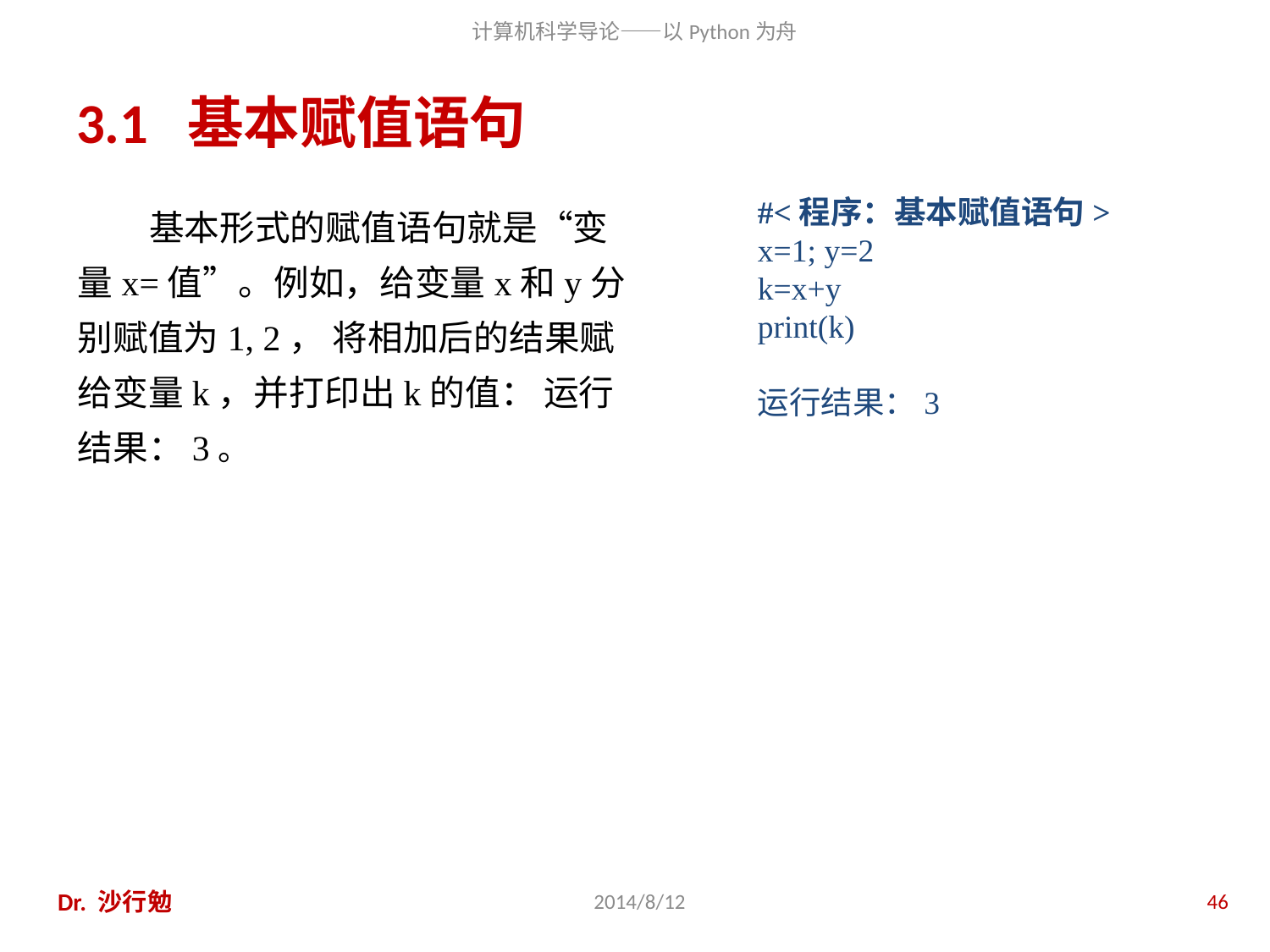

# 3.1  基本赋值语句
基本形式的赋值语句就是“变量x=值”。例如，给变量x和y分别赋值为1, 2， 将相加后的结果赋给变量k，并打印出k的值： 运行结果：3。
#<程序：基本赋值语句>
x=1; y=2
k=x+y
print(k)

运行结果：3

Dr. 沙行勉
2014/8/12
46